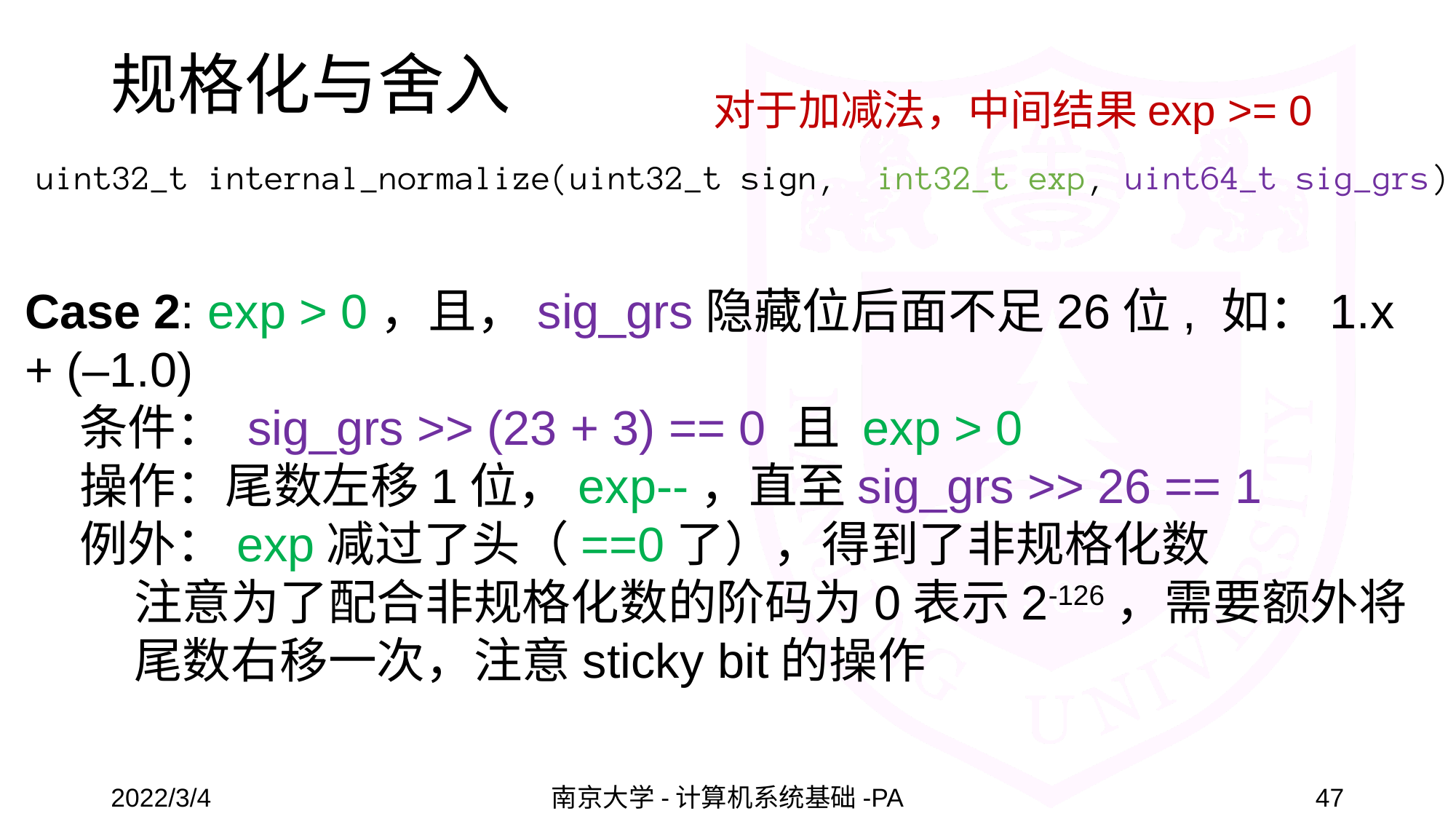

# 规格化与舍入
对于加减法，中间结果exp >= 0
uint32_t internal_normalize(uint32_t sign,  int32_t exp, uint64_t sig_grs)
Case 2: exp > 0，且，sig_grs隐藏位后面不足26位, 如：1.x + (–1.0)
条件： sig_grs >> (23 + 3) == 0 且 exp > 0
操作：尾数左移1位，exp--，直至sig_grs >> 26 == 1
例外：exp减过了头（==0了），得到了非规格化数
注意为了配合非规格化数的阶码为0表示2-126，需要额外将尾数右移一次，注意sticky bit的操作
2022/3/4
南京大学-计算机系统基础-PA
47